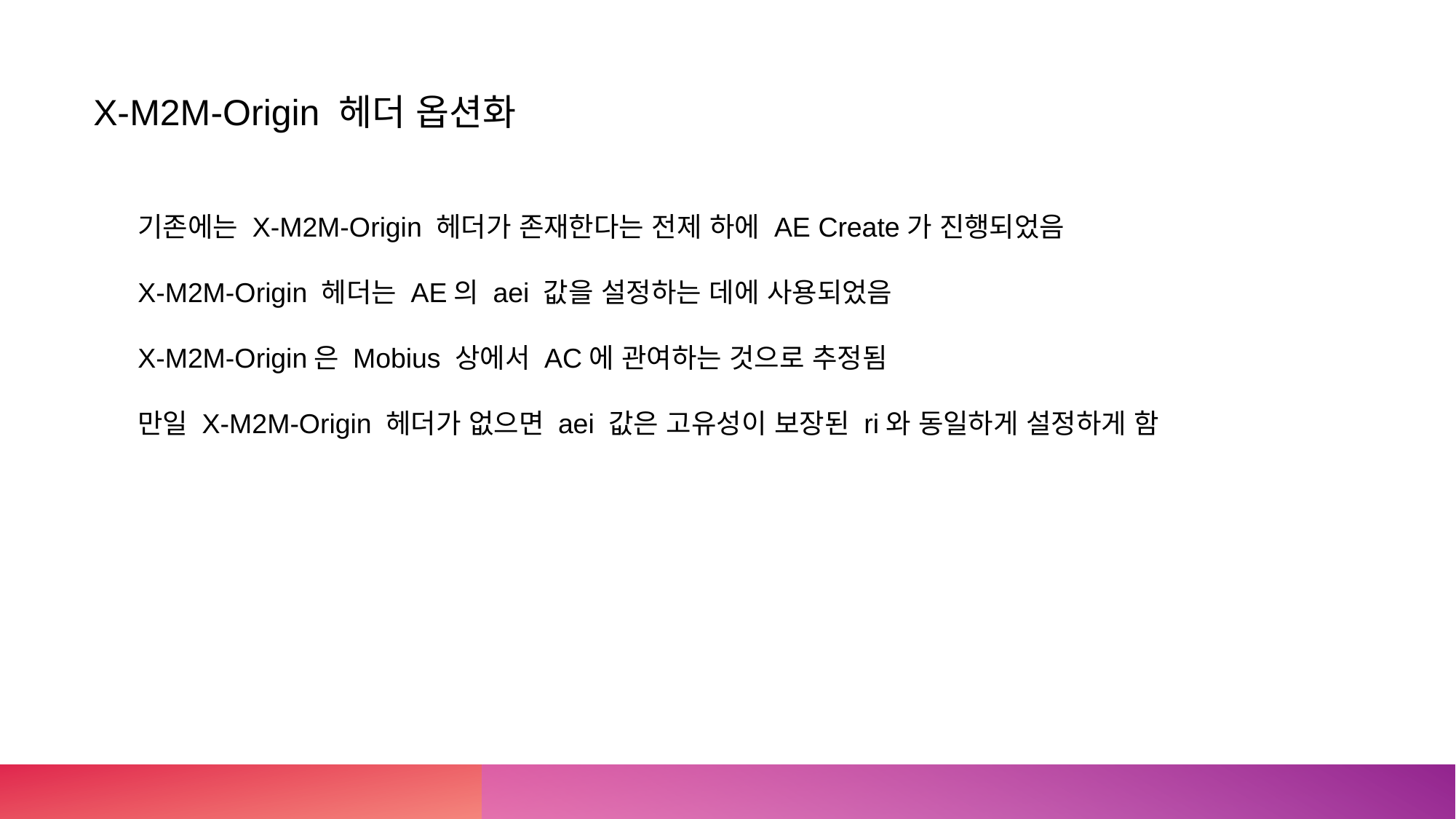

X-M2M-Origin 헤더 옵션화
기존에는 X-M2M-Origin 헤더가 존재한다는 전제 하에 AE Create가 진행되었음

X-M2M-Origin 헤더는 AE의 aei 값을 설정하는 데에 사용되었음

X-M2M-Origin은 Mobius 상에서 AC에 관여하는 것으로 추정됨

만일 X-M2M-Origin 헤더가 없으면 aei 값은 고유성이 보장된 ri와 동일하게 설정하게 함